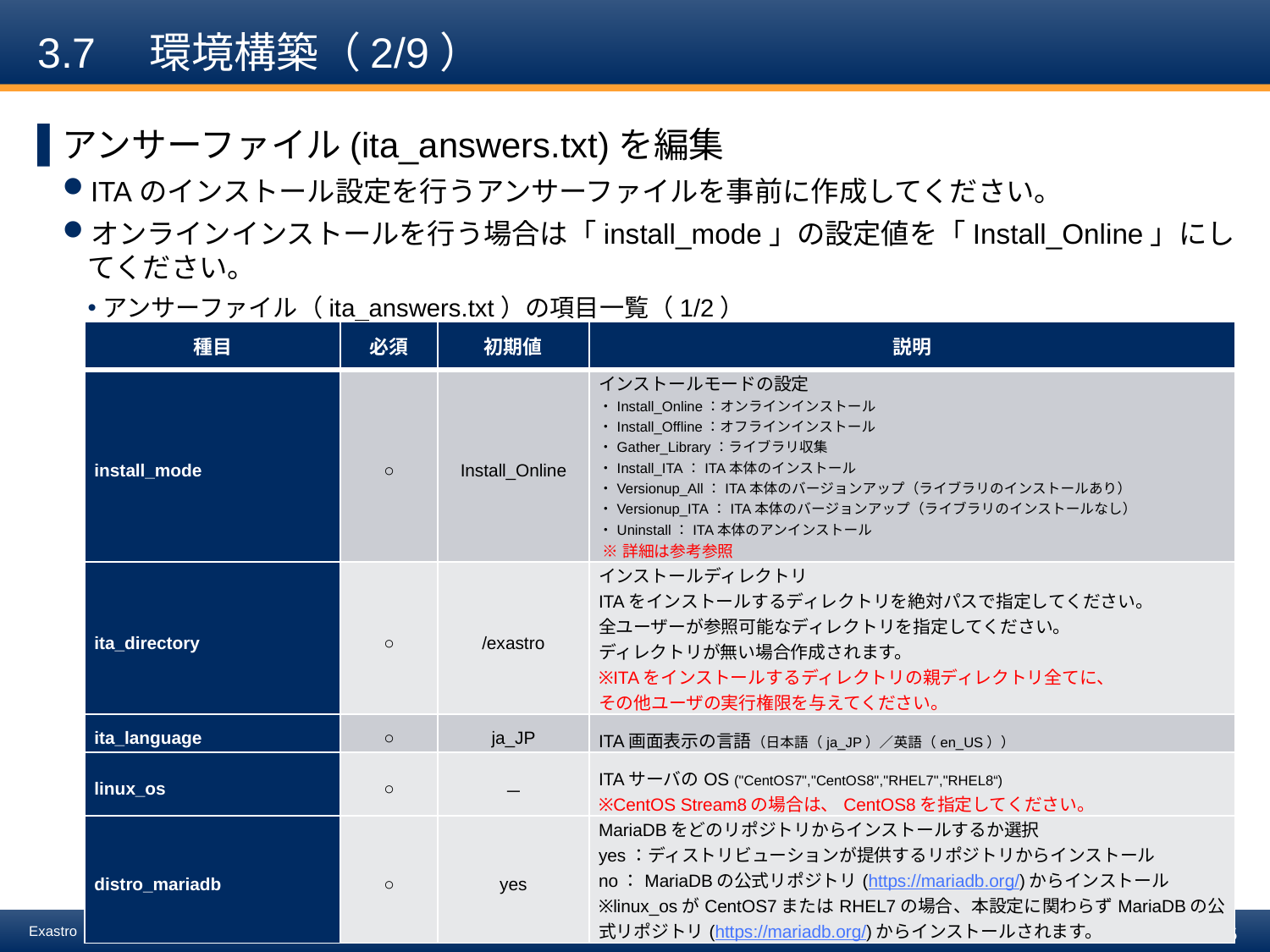

# 3.7　環境構築（2/9）
アンサーファイル(ita_answers.txt)を編集
ITAのインストール設定を行うアンサーファイルを事前に作成してください。
オンラインインストールを行う場合は「install_mode」の設定値を「Install_Online」にしてください。
アンサーファイル（ita_answers.txt）の項目一覧（1/2）

| 種目 | 必須 | 初期値 | 説明 |
| --- | --- | --- | --- |
| install\_mode | ○ | Install\_Online | インストールモードの設定 ・Install\_Online：オンラインインストール ・Install\_Offline：オフラインインストール ・Gather\_Library：ライブラリ収集 ・Install\_ITA：ITA本体のインストール ・Versionup\_All：ITA本体のバージョンアップ（ライブラリのインストールあり） ・Versionup\_ITA：ITA本体のバージョンアップ（ライブラリのインストールなし） ・Uninstall：ITA本体のアンインストール ※詳細は参考参照 |
| ita\_directory | ○ | /exastro | インストールディレクトリ ITAをインストールするディレクトリを絶対パスで指定してください。 全ユーザーが参照可能なディレクトリを指定してください。 ディレクトリが無い場合作成されます。 ※ITAをインストールするディレクトリの親ディレクトリ全てに、 その他ユーザの実行権限を与えてください。 |
| ita\_language | ○ | ja\_JP | ITA画面表示の言語（日本語（ja\_JP）／英語（en\_US）） |
| linux\_os | ○ | － | ITAサーバのOS ("CentOS7","CentOS8","RHEL7","RHEL8“) ※CentOS Stream8の場合は、CentOS8を指定してください。 |
| distro\_mariadb | ○ | yes | MariaDBをどのリポジトリからインストールするか選択 yes：ディストリビューションが提供するリポジトリからインストール no：MariaDBの公式リポジトリ(https://mariadb.org/)からインストール ※linux\_osがCentOS7またはRHEL7の場合、本設定に関わらずMariaDBの公式リポジトリ(https://mariadb.org/)からインストールされます。 |